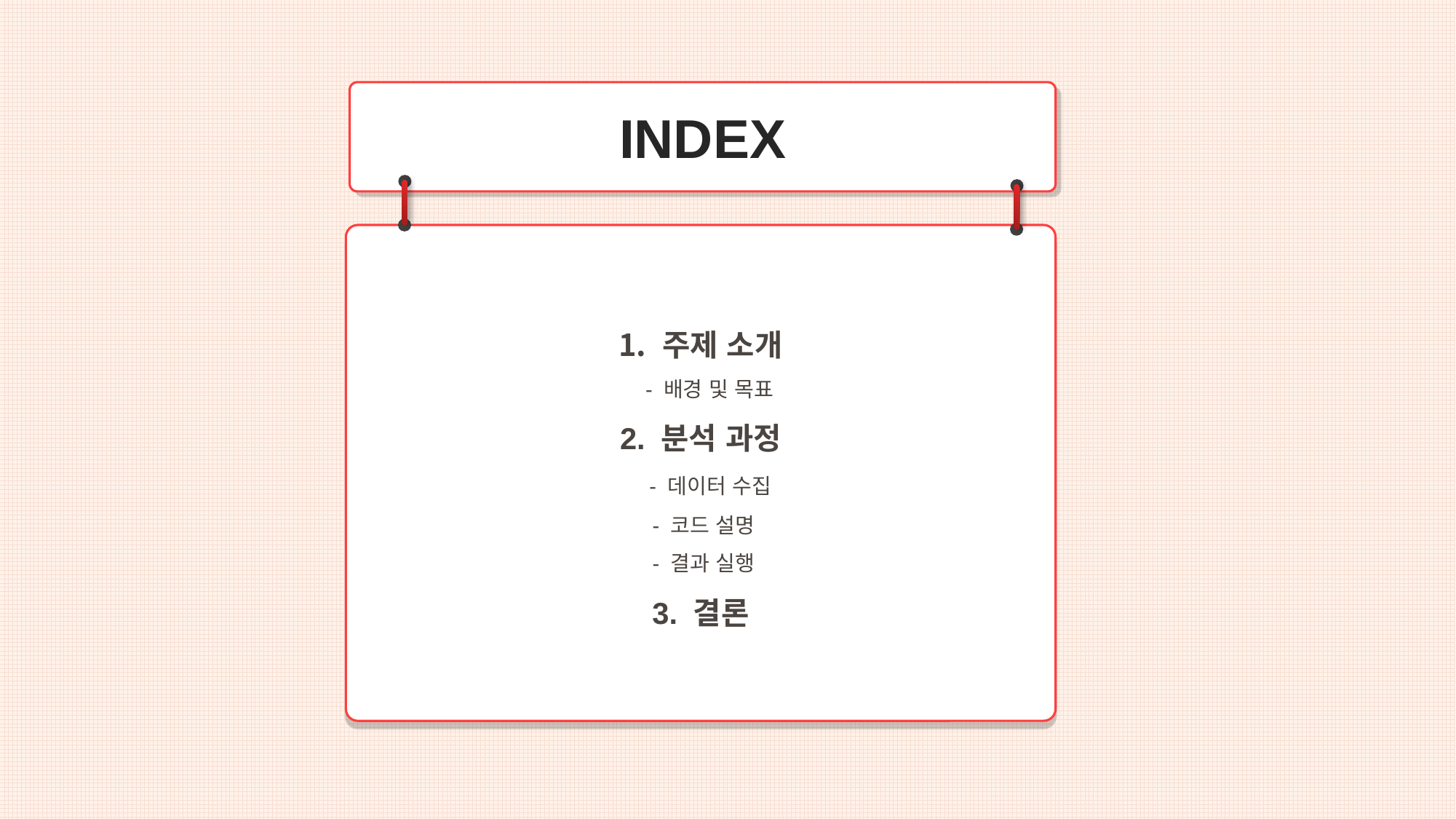

INDEX

 주제 소개
   - 배경 및 목표
2. 분석 과정
   - 데이터 수집
 - 코드 설명
 - 결과 실행
3. 결론